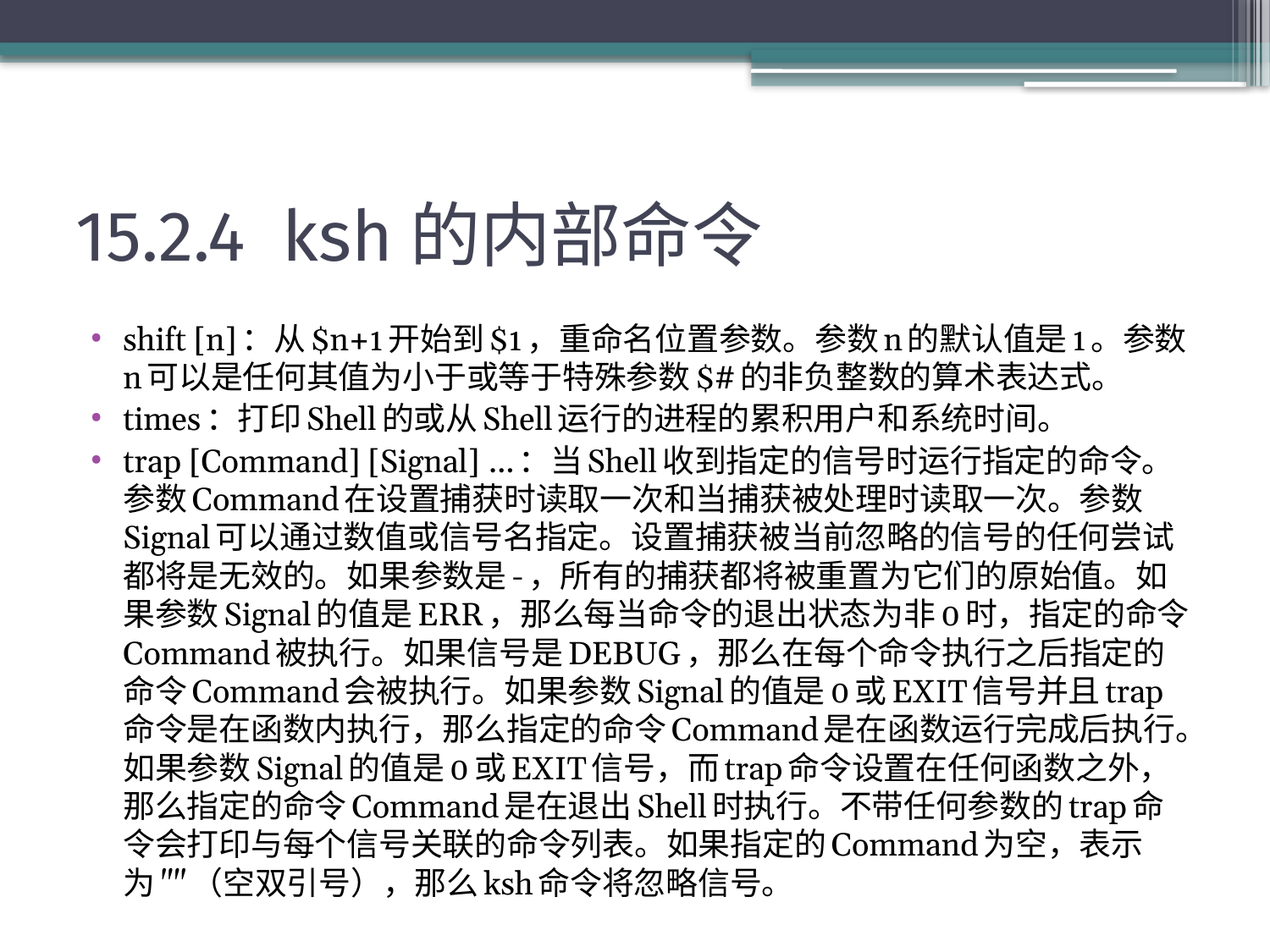

# 15.2.4  ksh的内部命令
shift [n]：从$n+1开始到$1，重命名位置参数。参数n的默认值是1。参数n可以是任何其值为小于或等于特殊参数$#的非负整数的算术表达式。
times：打印Shell的或从Shell运行的进程的累积用户和系统时间。
trap [Command] [Signal] …：当Shell收到指定的信号时运行指定的命令。参数Command在设置捕获时读取一次和当捕获被处理时读取一次。参数Signal可以通过数值或信号名指定。设置捕获被当前忽略的信号的任何尝试都将是无效的。如果参数是-，所有的捕获都将被重置为它们的原始值。如果参数Signal的值是ERR，那么每当命令的退出状态为非0时，指定的命令Command被执行。如果信号是DEBUG，那么在每个命令执行之后指定的命令Command会被执行。如果参数Signal的值是0或EXIT信号并且trap命令是在函数内执行，那么指定的命令Command是在函数运行完成后执行。如果参数Signal的值是0或EXIT信号，而trap命令设置在任何函数之外，那么指定的命令Command是在退出Shell时执行。不带任何参数的trap命令会打印与每个信号关联的命令列表。如果指定的Command为空，表示为""（空双引号），那么ksh命令将忽略信号。